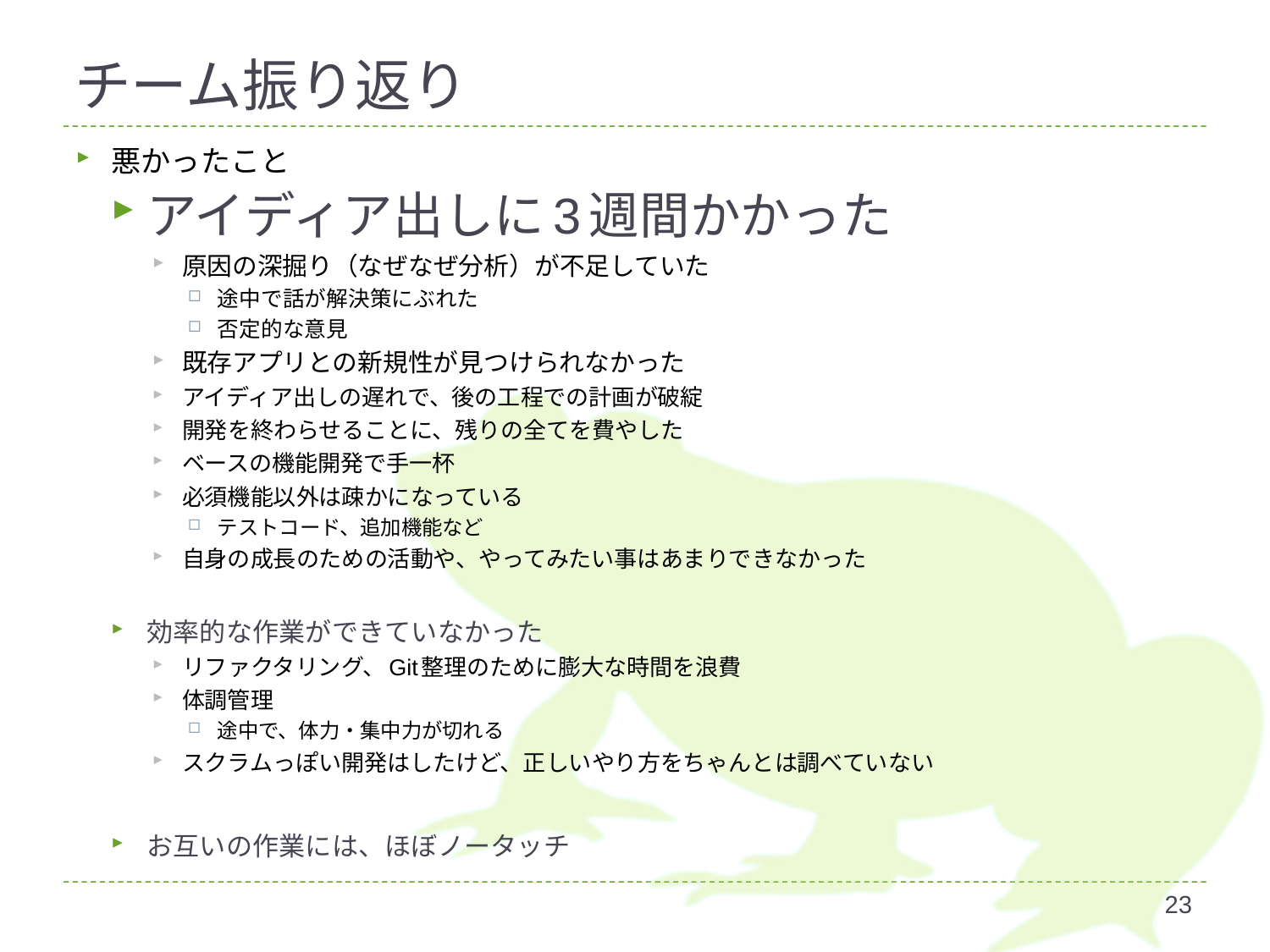

# チーム振り返り
悪かったこと
アイディア出しに3週間かかった
原因の深掘り（なぜなぜ分析）が不足していた
途中で話が解決策にぶれた
否定的な意見
既存アプリとの新規性が見つけられなかった
アイディア出しの遅れで、後の工程での計画が破綻
開発を終わらせることに、残りの全てを費やした
ベースの機能開発で手一杯
必須機能以外は疎かになっている
テストコード、追加機能など
自身の成長のための活動や、やってみたい事はあまりできなかった

効率的な作業ができていなかった
リファクタリング、Git整理のために膨大な時間を浪費
体調管理
途中で、体力・集中力が切れる
スクラムっぽい開発はしたけど、正しいやり方をちゃんとは調べていない

お互いの作業には、ほぼノータッチ
悪かったこと
23